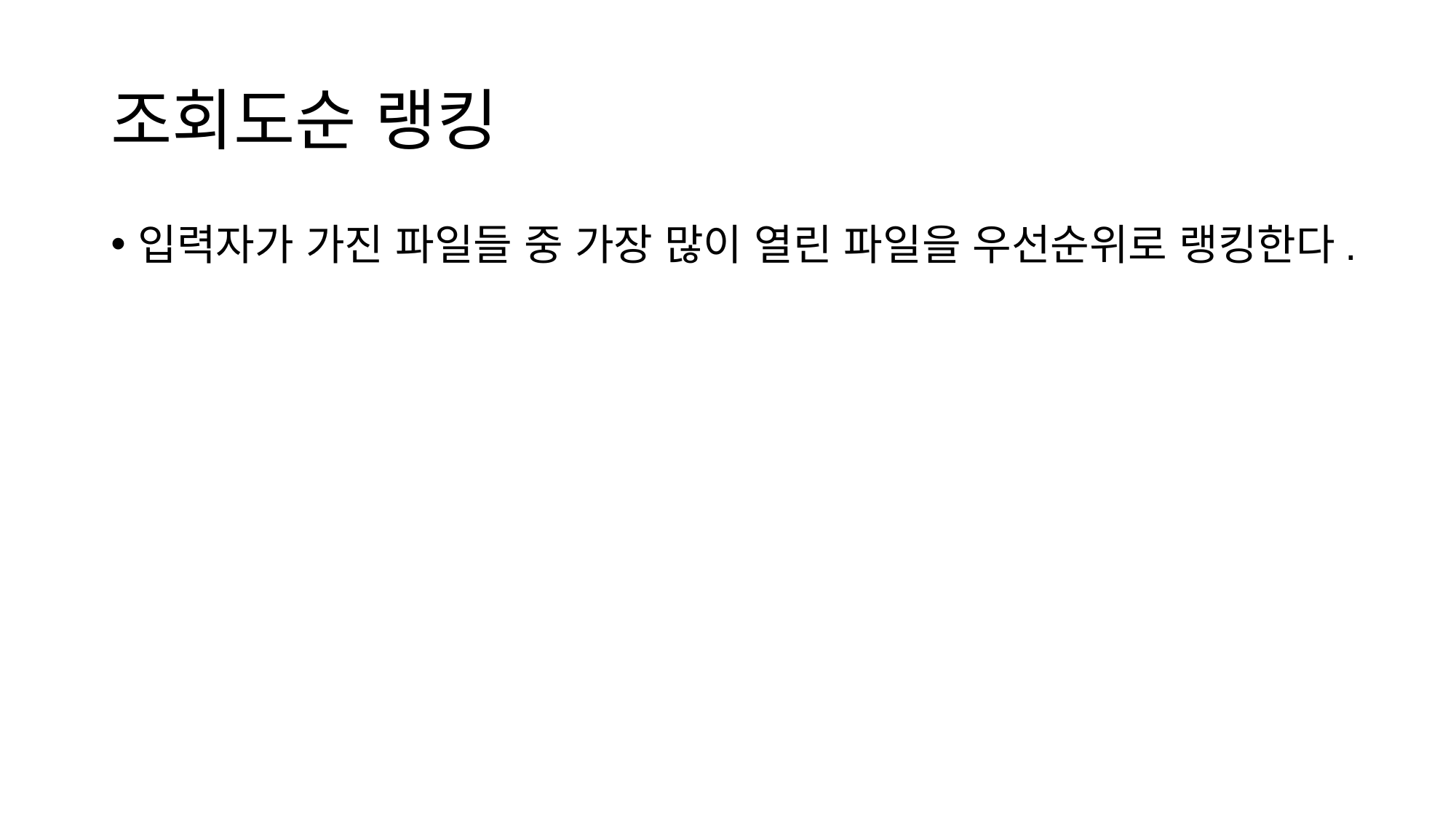

# 조회도순 랭킹
입력자가 가진 파일들 중 가장 많이 열린 파일을 우선순위로 랭킹한다.